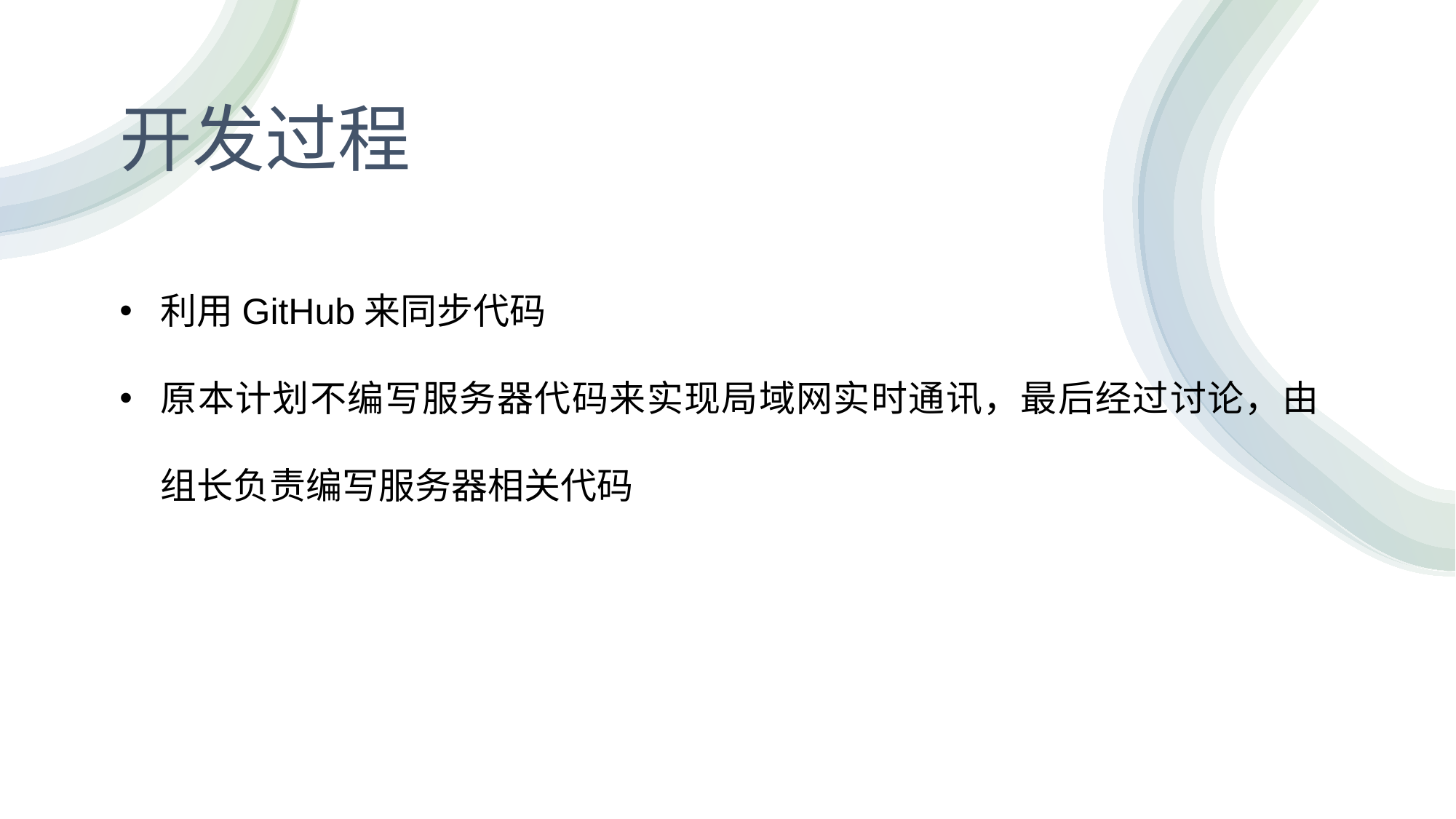

开发过程

利用GitHub来同步代码
原本计划不编写服务器代码来实现局域网实时通讯，最后经过讨论，由组长负责编写服务器相关代码